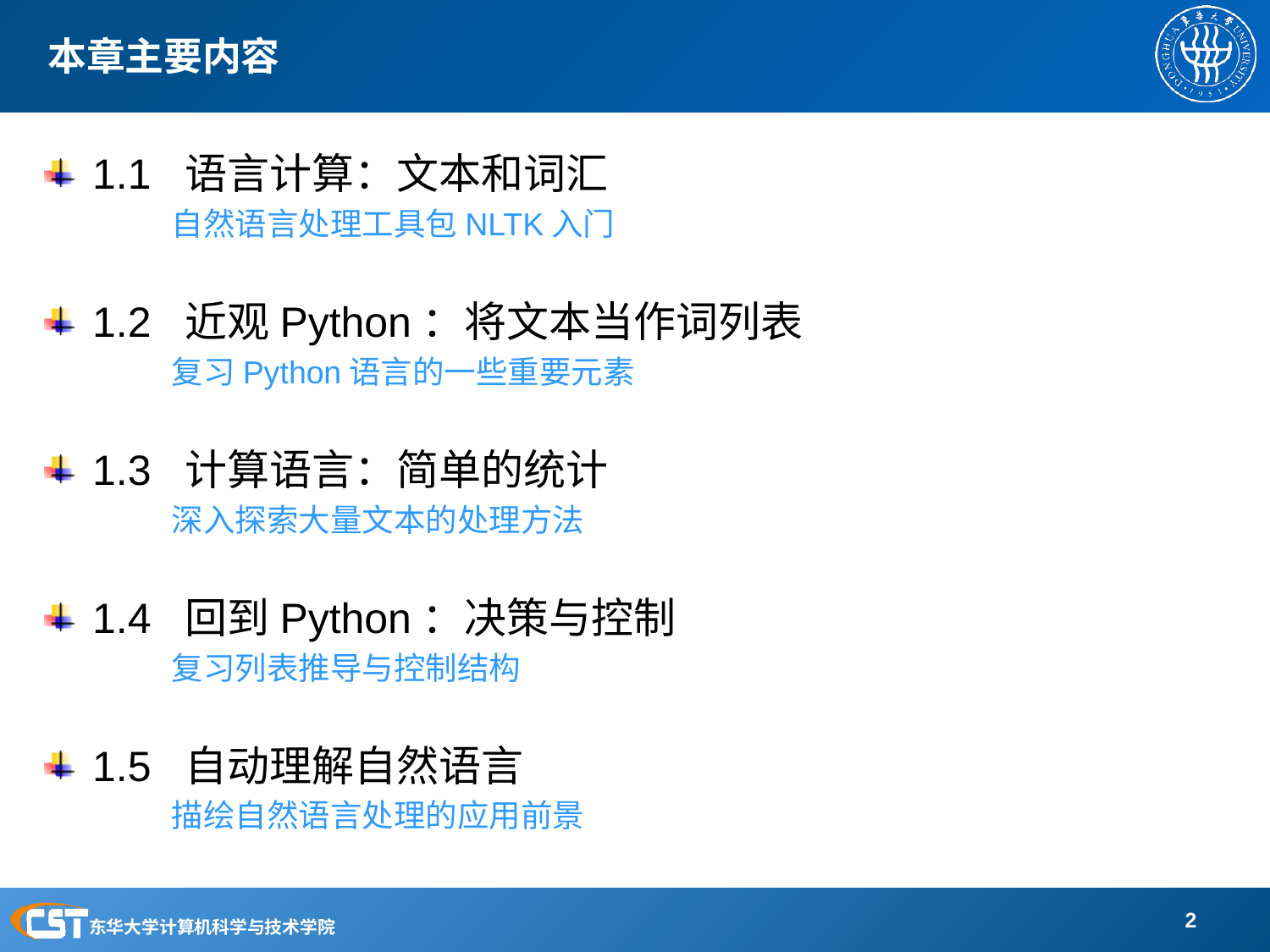

# 本章主要内容
1.1  语言计算：文本和词汇
	自然语言处理工具包NLTK入门

1.2  近观Python：将文本当作词列表
	复习Python语言的一些重要元素

1.3  计算语言：简单的统计
	深入探索大量文本的处理方法

1.4  回到Python：决策与控制
	复习列表推导与控制结构

1.5  自动理解自然语言
	描绘自然语言处理的应用前景